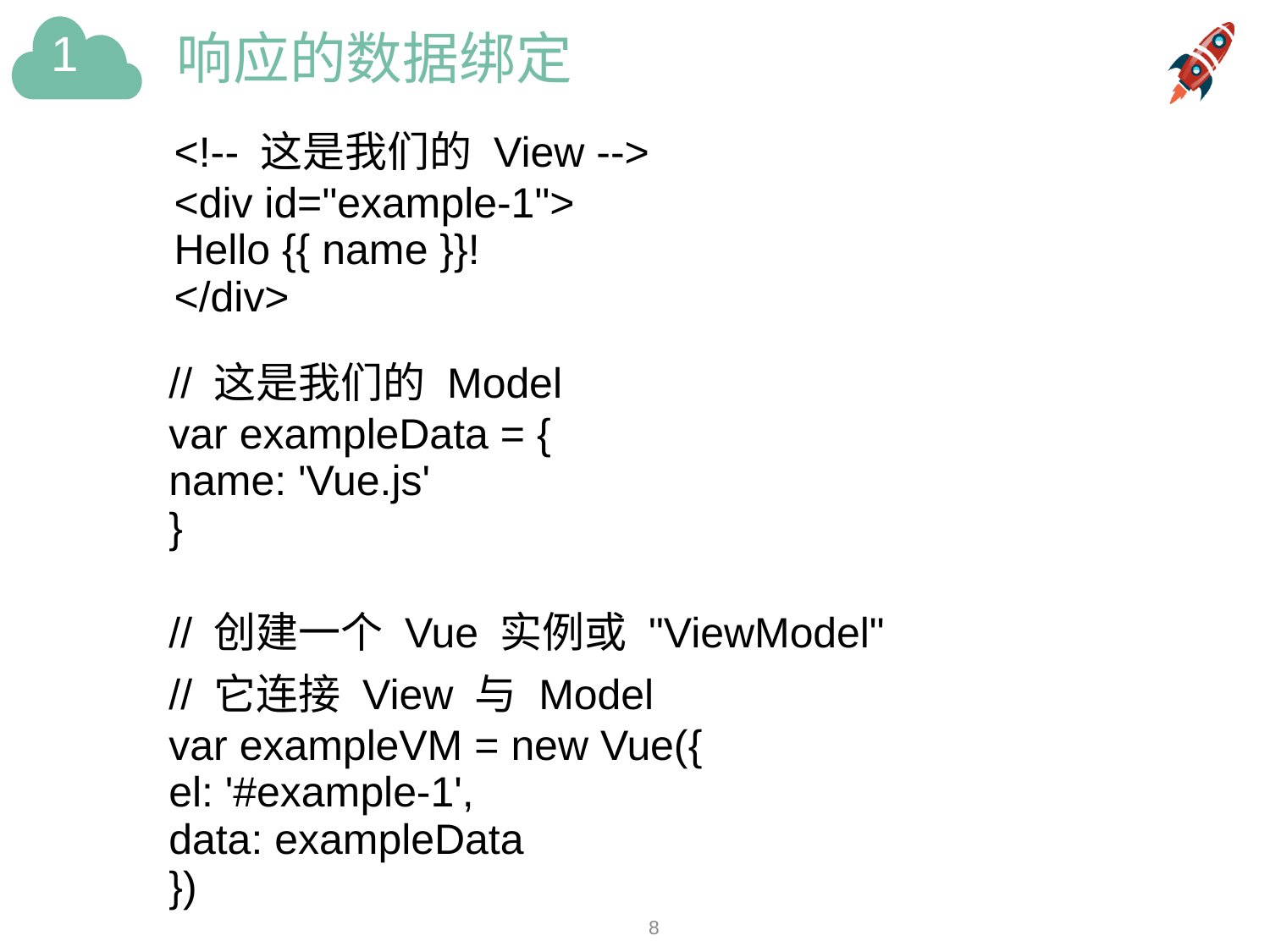

# 响应的数据绑定
| <!-- 这是我们的 View --> <div id="example-1"> Hello {{ name }}! </div> |
| --- |
| // 这是我们的 Model var exampleData = { name: 'Vue.js' } // 创建一个 Vue 实例或 "ViewModel" // 它连接 View 与 Model var exampleVM = new Vue({ el: '#example-1', data: exampleData }) |
| --- |
8